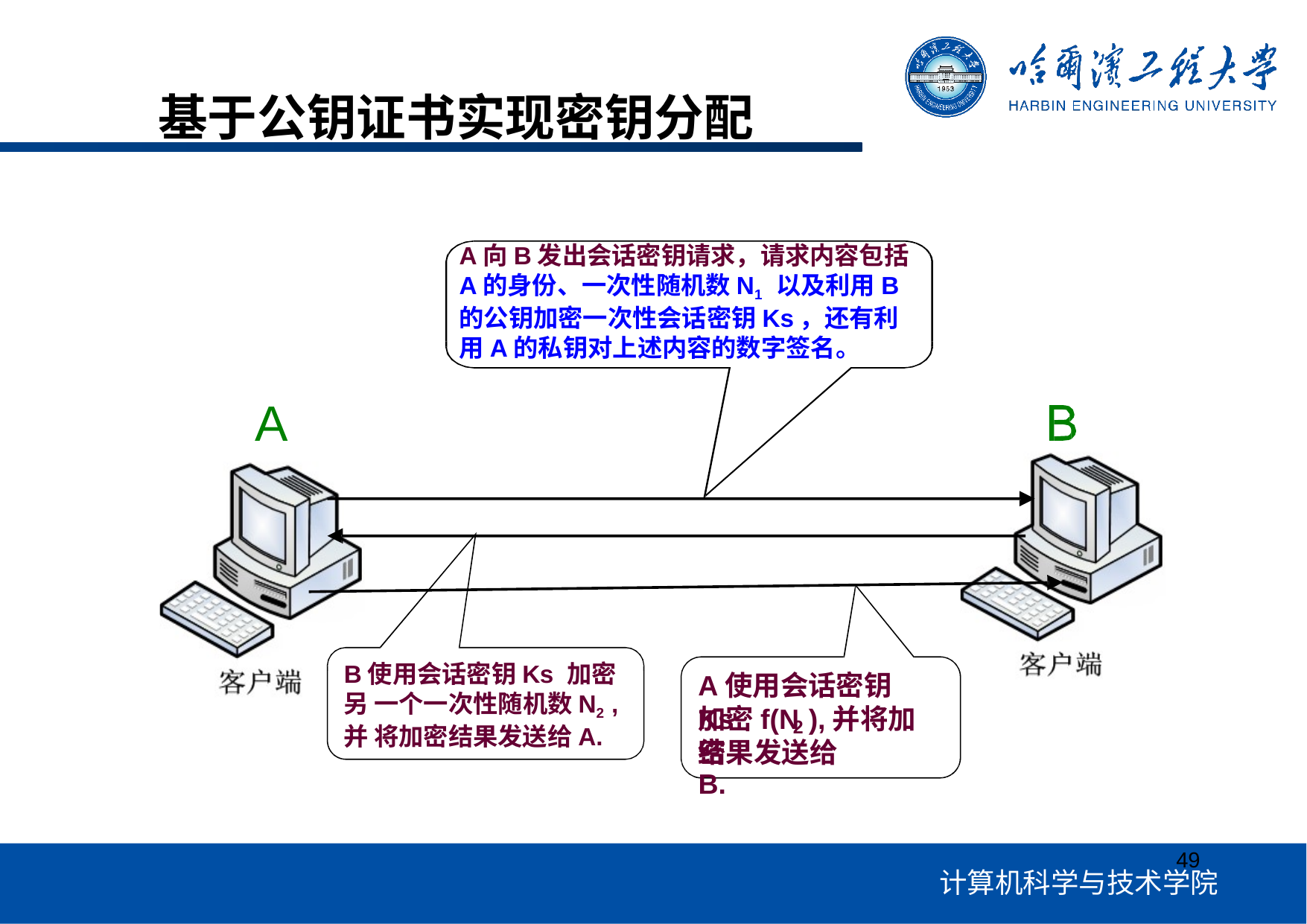

# 基于公钥证书实现密钥分配
A向B发出会话密钥请求，请求内容包括A的身份、一次性随机数N1  以及利用B的公钥加密一次性会话密钥Ks，还有利用A的私钥对上述内容的数字签名。

A

B使用会话密钥Ks 加密另 一个一次性随机数N2 ,并 将加密结果发送给A.
A使用会话密钥Ks
加密f(N ),并将加密
2
结果发送给B.
49